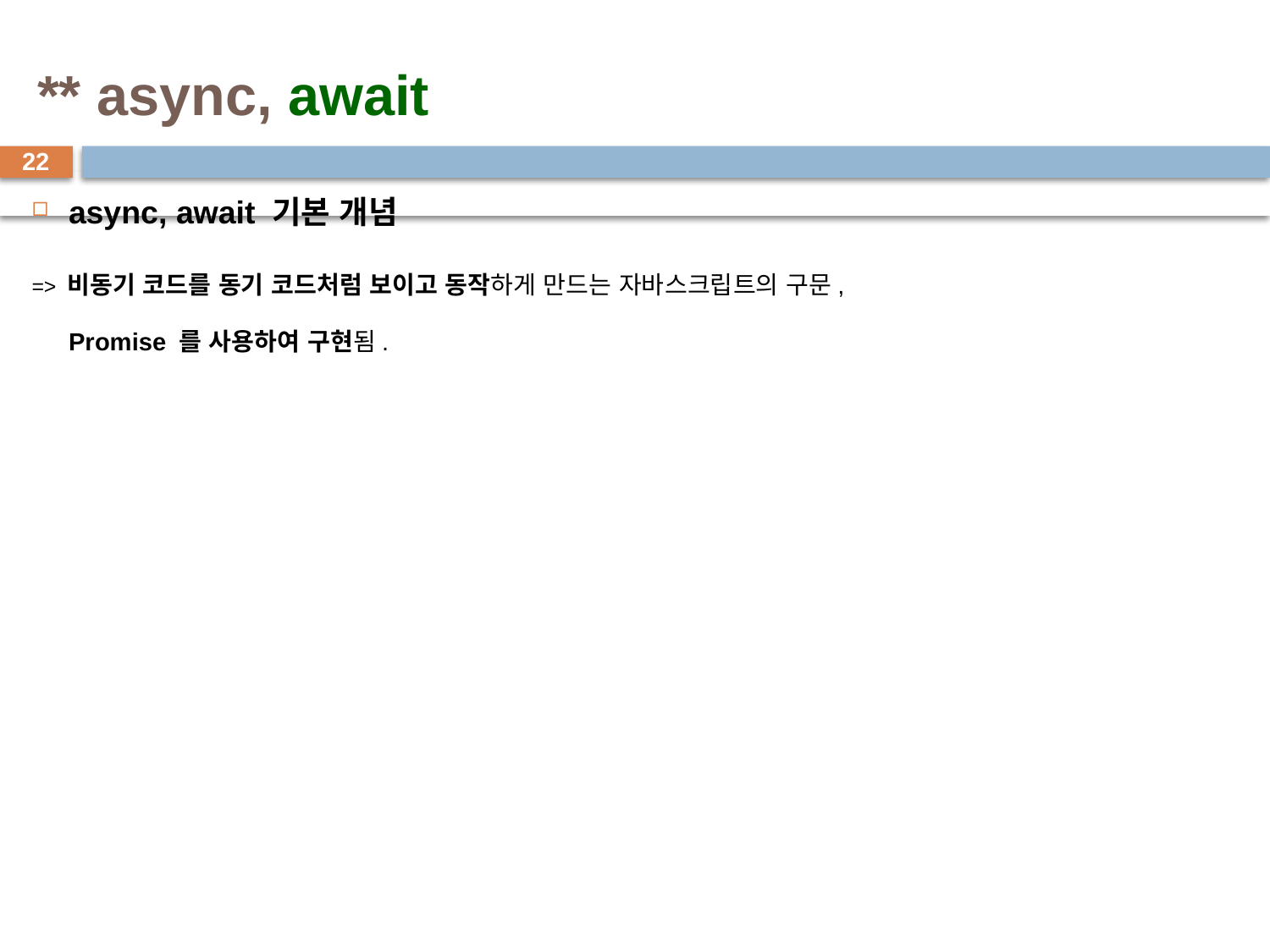

# ** async, await
22
async, await 기본 개념
=> 비동기 코드를 동기 코드처럼 보이고 동작하게 만드는 자바스크립트의 구문,
Promise 를 사용하여 구현됨.